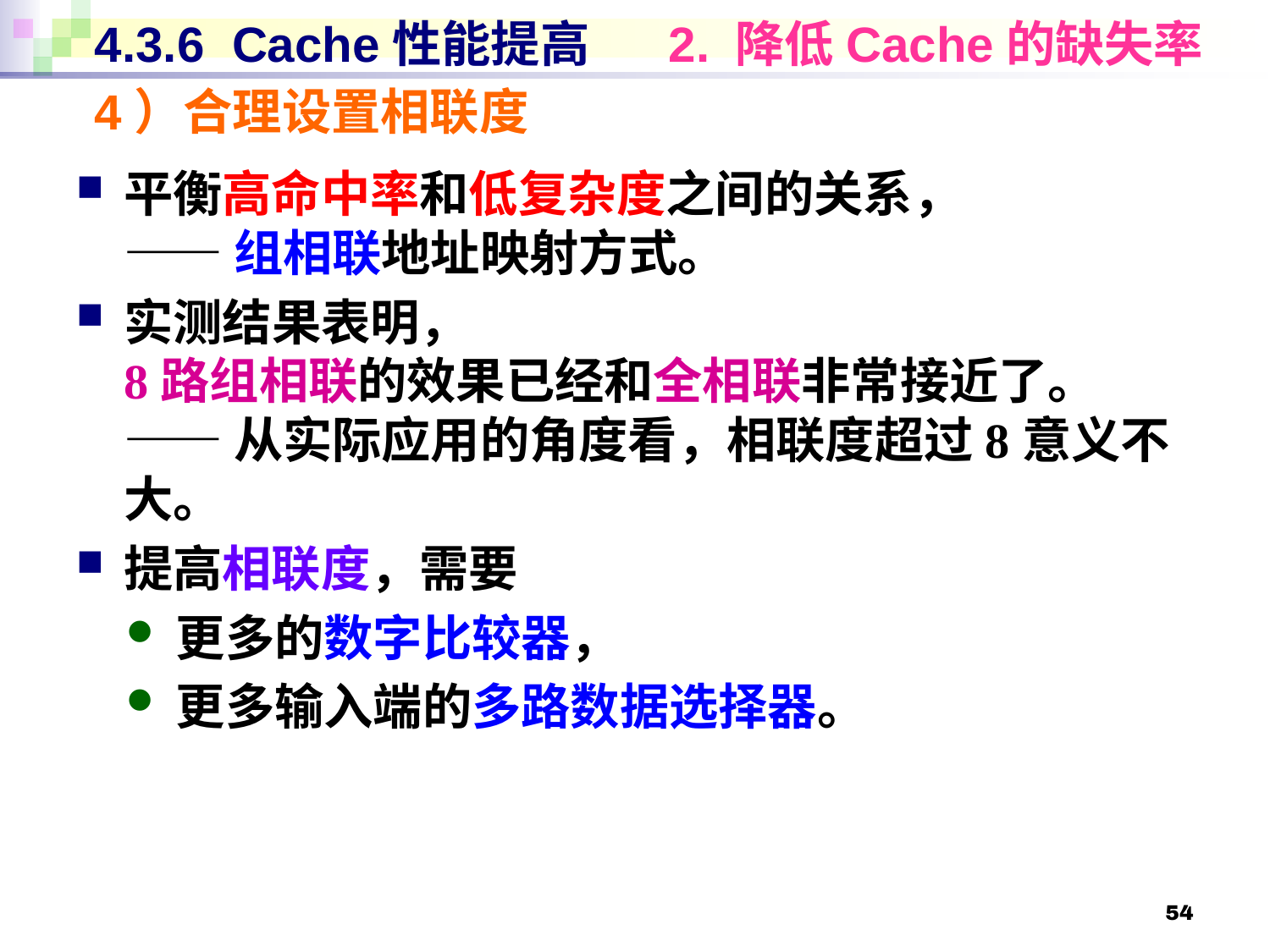

# 4.3.6  Cache性能提高      2. 降低Cache的缺失率
4）合理设置相联度
平衡高命中率和低复杂度之间的关系，
—— 组相联地址映射方式。
实测结果表明，
8路组相联的效果已经和全相联非常接近了。
—— 从实际应用的角度看，相联度超过8意义不大。
提高相联度，需要
更多的数字比较器，
更多输入端的多路数据选择器。
54